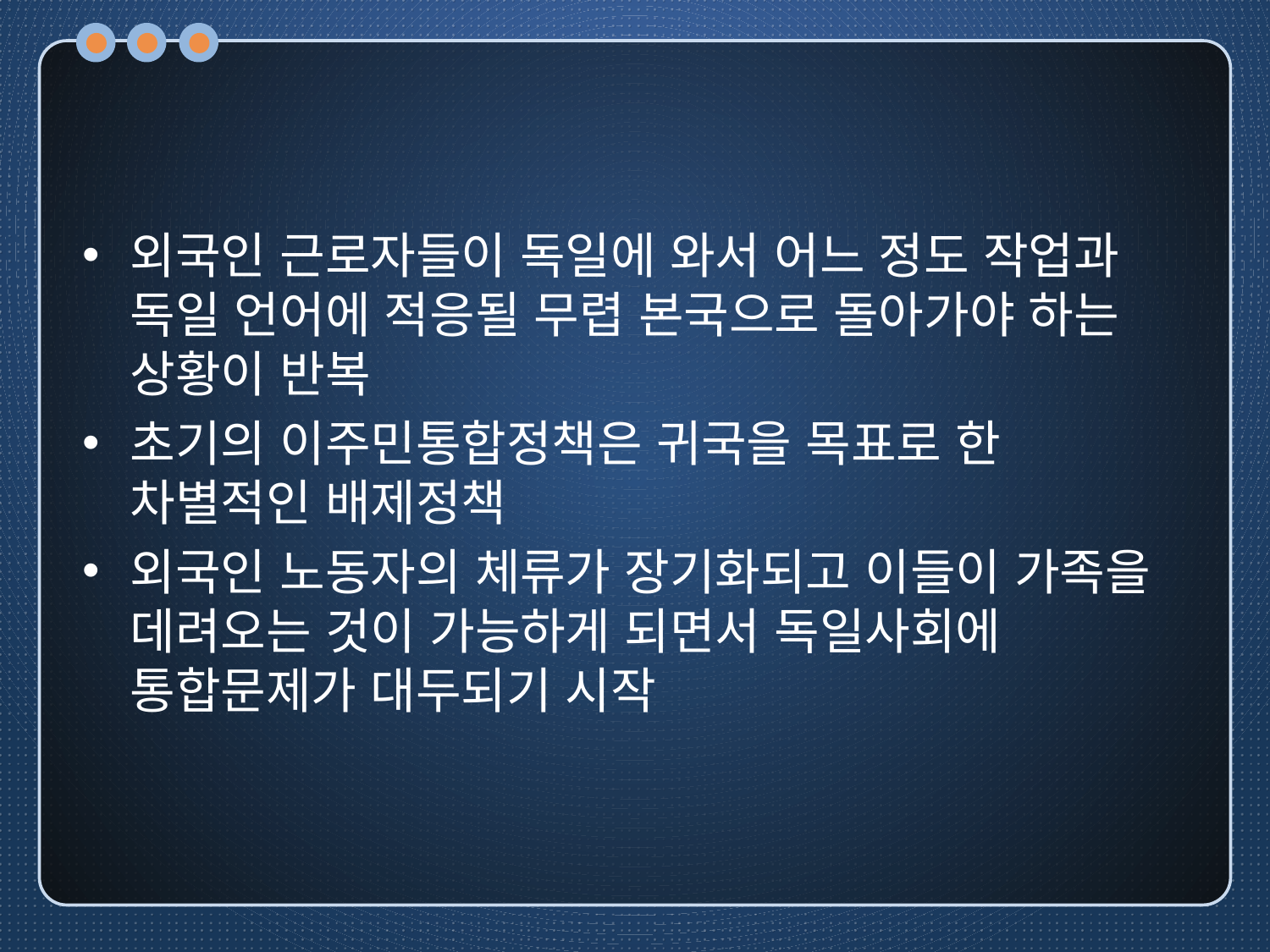

#
외국인 근로자들이 독일에 와서 어느 정도 작업과 독일 언어에 적응될 무렵 본국으로 돌아가야 하는 상황이 반복
초기의 이주민통합정책은 귀국을 목표로 한 차별적인 배제정책
외국인 노동자의 체류가 장기화되고 이들이 가족을 데려오는 것이 가능하게 되면서 독일사회에 통합문제가 대두되기 시작